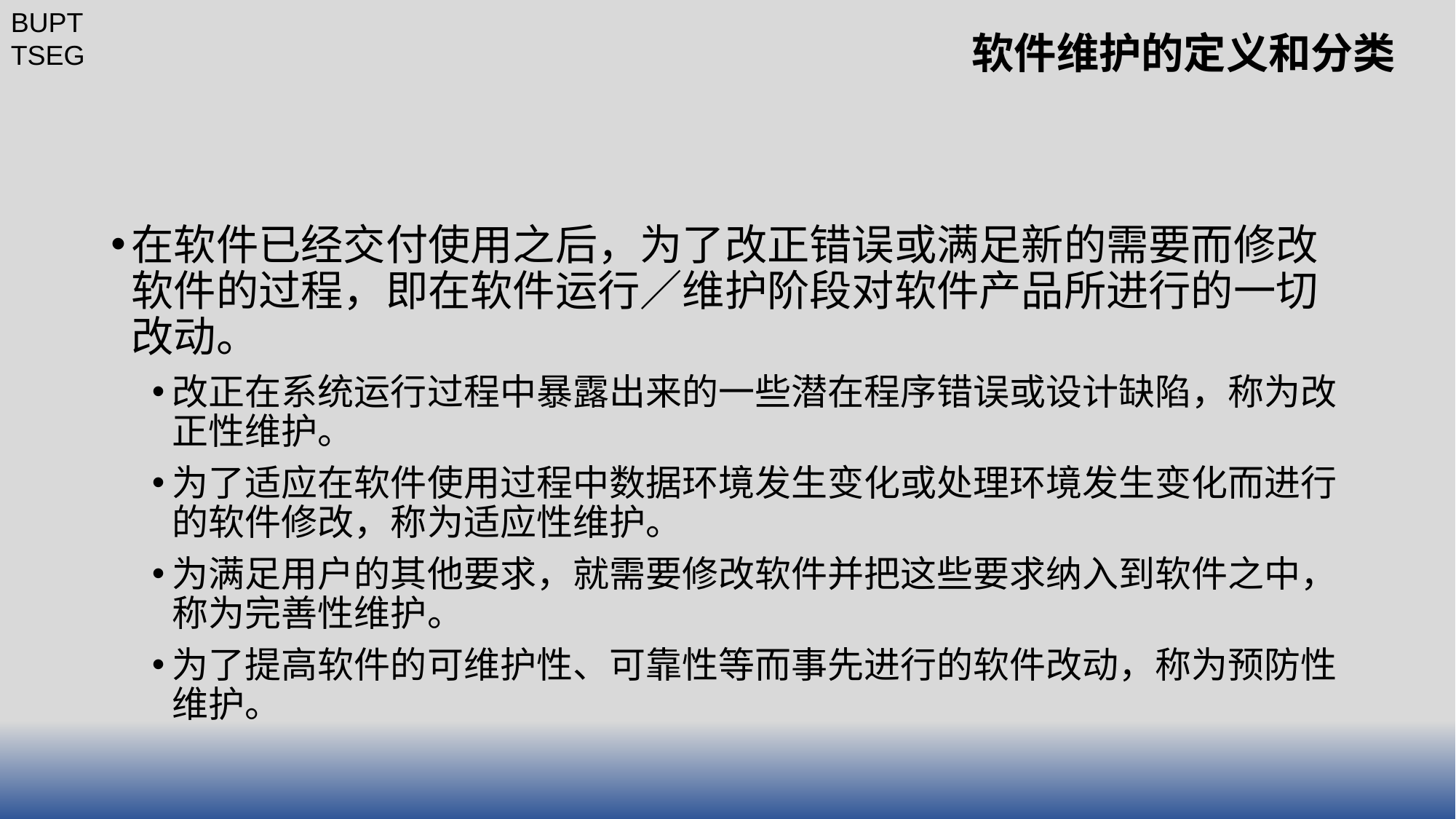

# 软件维护的定义和分类
在软件已经交付使用之后，为了改正错误或满足新的需要而修改软件的过程，即在软件运行∕维护阶段对软件产品所进行的一切改动。
改正在系统运行过程中暴露出来的一些潜在程序错误或设计缺陷，称为改正性维护。
为了适应在软件使用过程中数据环境发生变化或处理环境发生变化而进行的软件修改，称为适应性维护。
为满足用户的其他要求，就需要修改软件并把这些要求纳入到软件之中，称为完善性维护。
为了提高软件的可维护性、可靠性等而事先进行的软件改动，称为预防性维护。